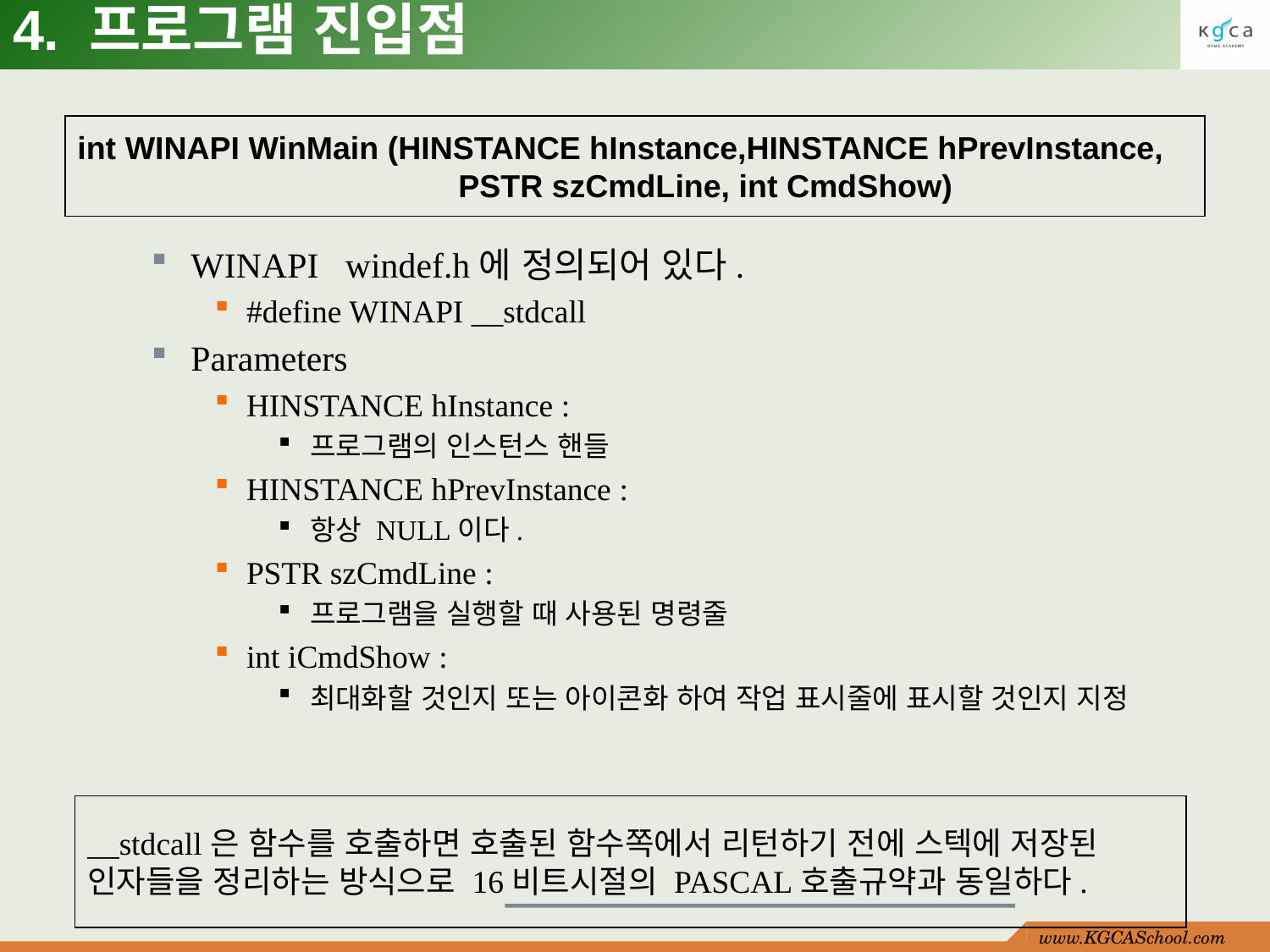

# 4. 프로그램 진입점
int WINAPI WinMain (HINSTANCE hInstance,HINSTANCE hPrevInstance,
			PSTR szCmdLine, int CmdShow)
WINAPI   windef.h에 정의되어 있다.
#define WINAPI __stdcall
Parameters
HINSTANCE hInstance :
프로그램의 인스턴스 핸들
HINSTANCE hPrevInstance :
항상 NULL이다.
PSTR szCmdLine :
프로그램을 실행할 때 사용된 명령줄
int iCmdShow :
최대화할 것인지 또는 아이콘화 하여 작업 표시줄에 표시할 것인지 지정
__stdcall은 함수를 호출하면 호출된 함수쪽에서 리턴하기 전에 스텍에 저장된
인자들을 정리하는 방식으로 16비트시절의 PASCAL호출규약과 동일하다.